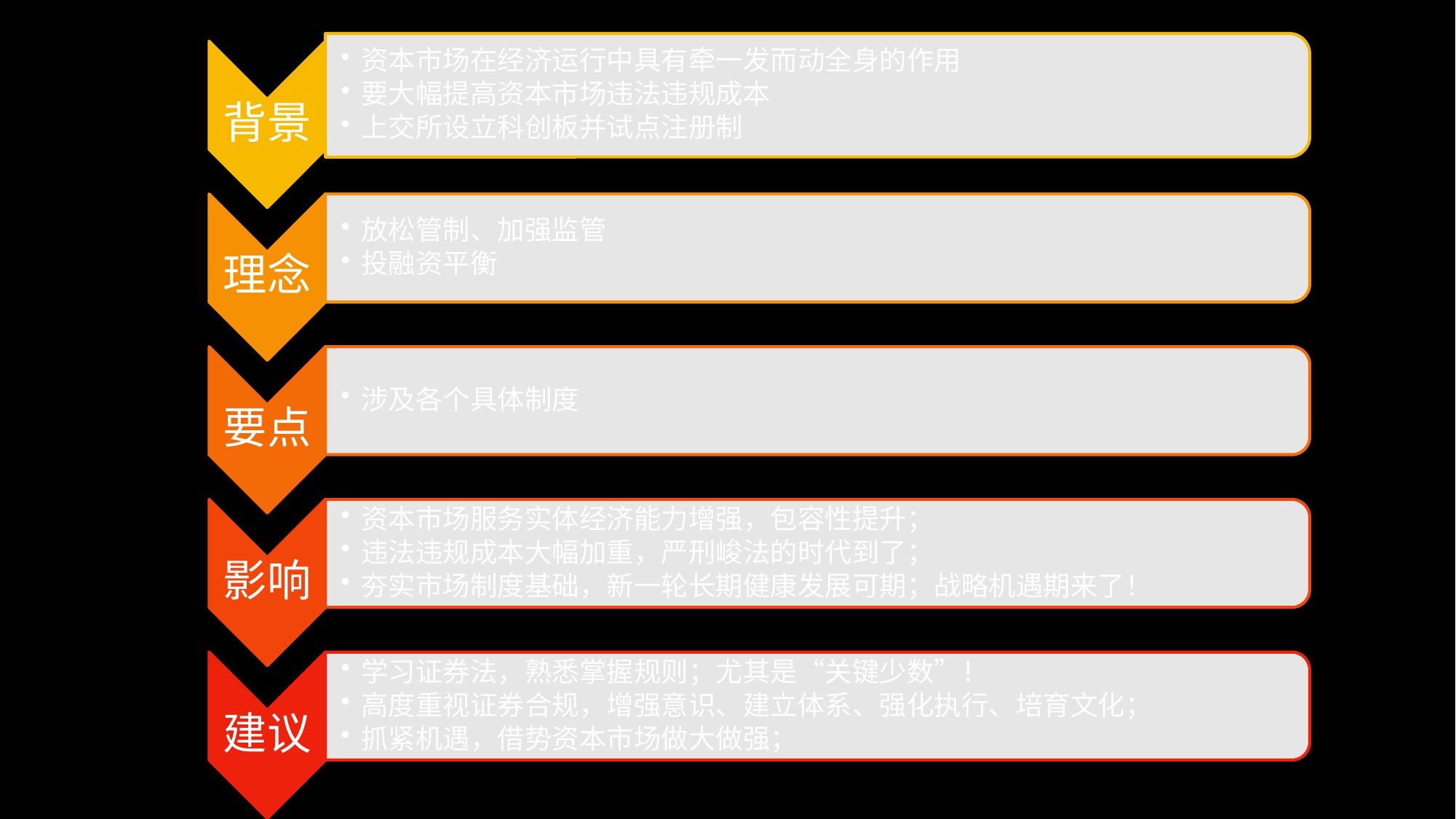

背景
资本市场在经济运行中具有牵一发而动全身的作用
要大幅提高资本市场违法违规成本
上交所设立科创板并试点注册制
理念
放松管制、加强监管
投融资平衡
要点
涉及各个具体制度
影响
资本市场服务实体经济能力增强，包容性提升；
违法违规成本大幅加重，严刑峻法的时代到了；
夯实市场制度基础，新一轮长期健康发展可期；战略机遇期来了！
建议
学习证券法，熟悉掌握规则；尤其是“关键少数”！
高度重视证券合规，增强意识、建立体系、强化执行、培育文化；
抓紧机遇，借势资本市场做大做强；
#